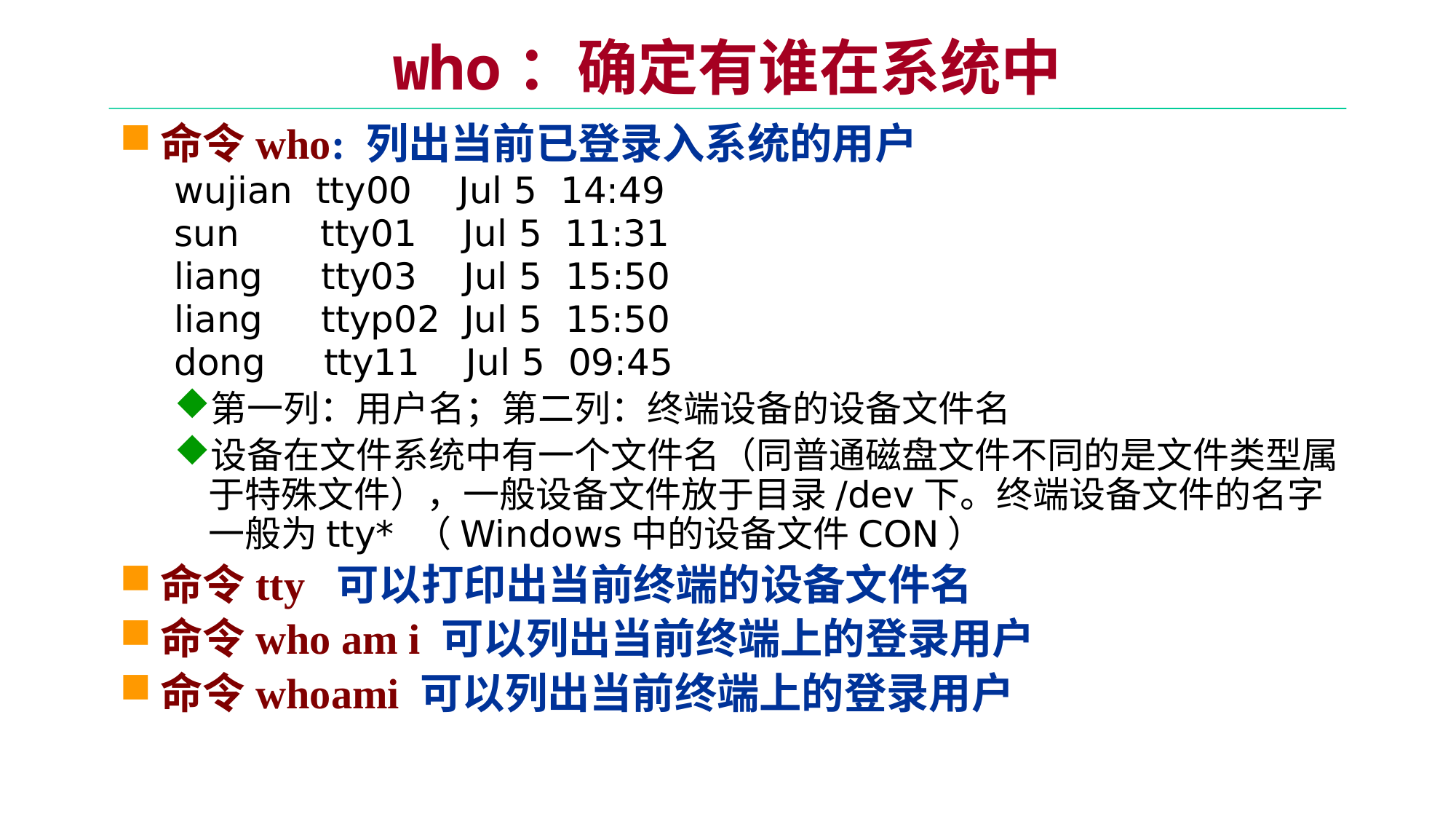

# who：确定有谁在系统中
命令who: 列出当前已登录入系统的用户
wujian  tty00    Jul 5  14:49
sun       tty01    Jul 5  11:31
liang     tty03    Jul 5  15:50
liang     ttyp02  Jul 5  15:50
dong     tty11    Jul 5  09:45
第一列：用户名；第二列：终端设备的设备文件名
设备在文件系统中有一个文件名（同普通磁盘文件不同的是文件类型属于特殊文件），一般设备文件放于目录/dev下。终端设备文件的名字一般为tty* （Windows中的设备文件CON）
命令tty  可以打印出当前终端的设备文件名
命令who am i 可以列出当前终端上的登录用户
命令whoami 可以列出当前终端上的登录用户